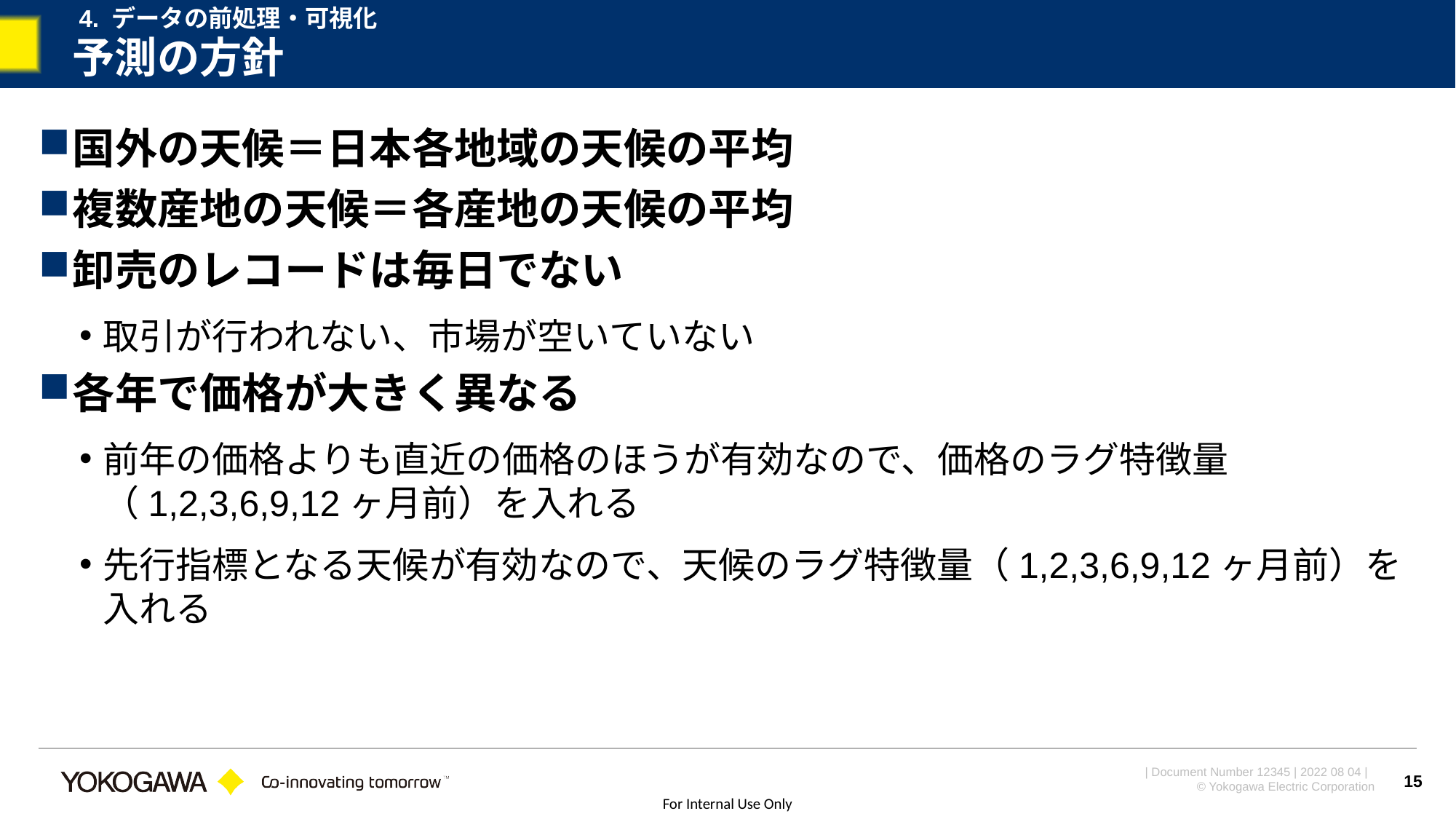

4. データの前処理・可視化
# 予測の方針
国外の天候＝日本各地域の天候の平均
複数産地の天候＝各産地の天候の平均
卸売のレコードは毎日でない
取引が行われない、市場が空いていない
各年で価格が大きく異なる
前年の価格よりも直近の価格のほうが有効なので、価格のラグ特徴量（1,2,3,6,9,12ヶ月前）を入れる
先行指標となる天候が有効なので、天候のラグ特徴量（1,2,3,6,9,12ヶ月前）を入れる
15